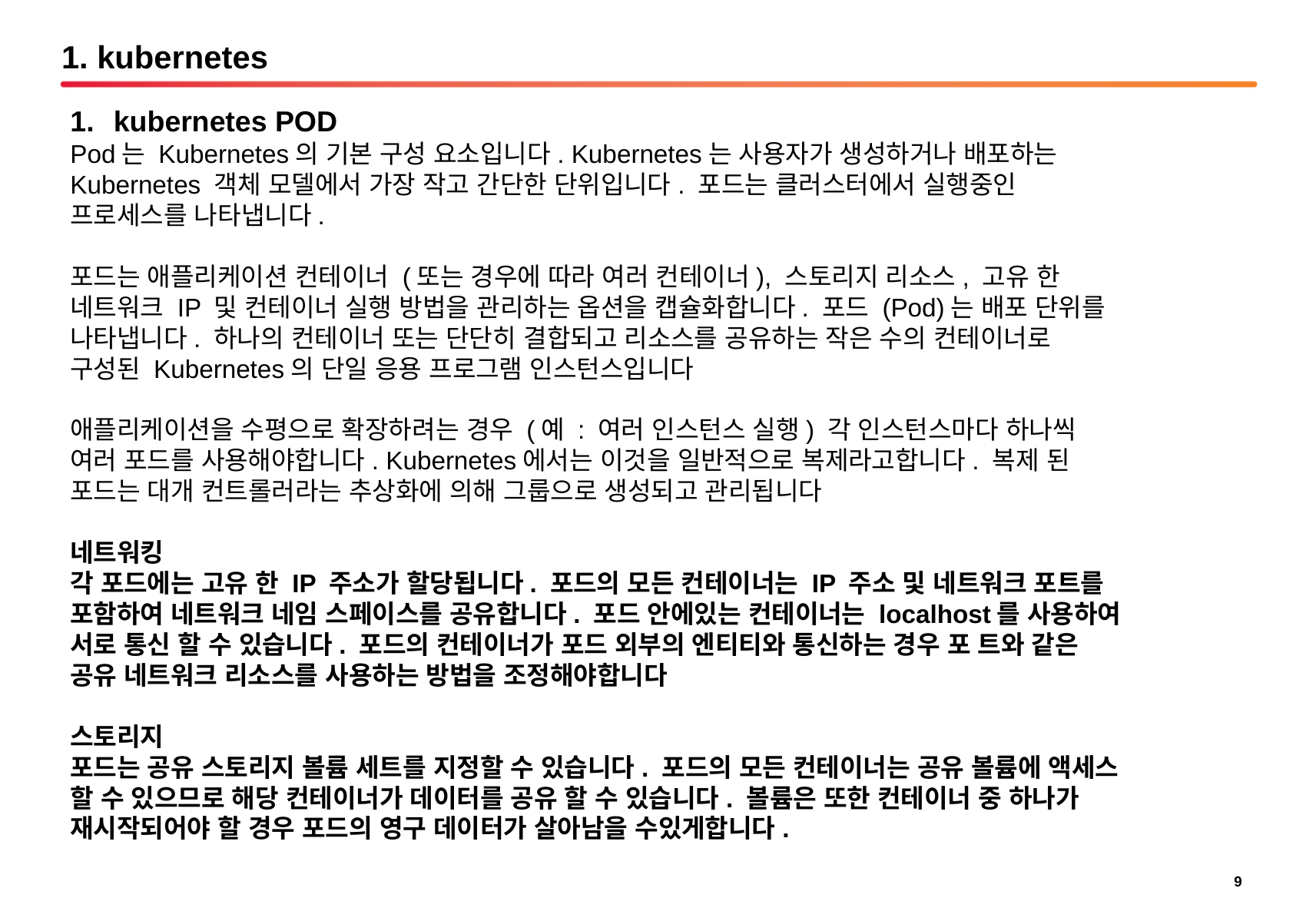

# 1. kubernetes
kubernetes POD
Pod는 Kubernetes의 기본 구성 요소입니다. Kubernetes는 사용자가 생성하거나 배포하는 Kubernetes 객체 모델에서 가장 작고 간단한 단위입니다. 포드는 클러스터에서 실행중인 프로세스를 나타냅니다.

포드는 애플리케이션 컨테이너 (또는 경우에 따라 여러 컨테이너), 스토리지 리소스, 고유 한 네트워크 IP 및 컨테이너 실행 방법을 관리하는 옵션을 캡슐화합니다. 포드 (Pod)는 배포 단위를 나타냅니다. 하나의 컨테이너 또는 단단히 결합되고 리소스를 공유하는 작은 수의 컨테이너로 구성된 Kubernetes의 단일 응용 프로그램 인스턴스입니다

애플리케이션을 수평으로 확장하려는 경우 (예 : 여러 인스턴스 실행) 각 인스턴스마다 하나씩 여러 포드를 사용해야합니다. Kubernetes에서는 이것을 일반적으로 복제라고합니다. 복제 된 포드는 대개 컨트롤러라는 추상화에 의해 그룹으로 생성되고 관리됩니다

네트워킹
각 포드에는 고유 한 IP 주소가 할당됩니다. 포드의 모든 컨테이너는 IP 주소 및 네트워크 포트를 포함하여 네트워크 네임 스페이스를 공유합니다. 포드 안에있는 컨테이너는 localhost를 사용하여 서로 통신 할 수 있습니다. 포드의 컨테이너가 포드 외부의 엔티티와 통신하는 경우 포 트와 같은 공유 네트워크 리소스를 사용하는 방법을 조정해야합니다

스토리지
포드는 공유 스토리지 볼륨 세트를 지정할 수 있습니다. 포드의 모든 컨테이너는 공유 볼륨에 액세스 할 수 있으므로 해당 컨테이너가 데이터를 공유 할 수 있습니다. 볼륨은 또한 컨테이너 중 하나가 재시작되어야 할 경우 포드의 영구 데이터가 살아남을 수있게합니다.